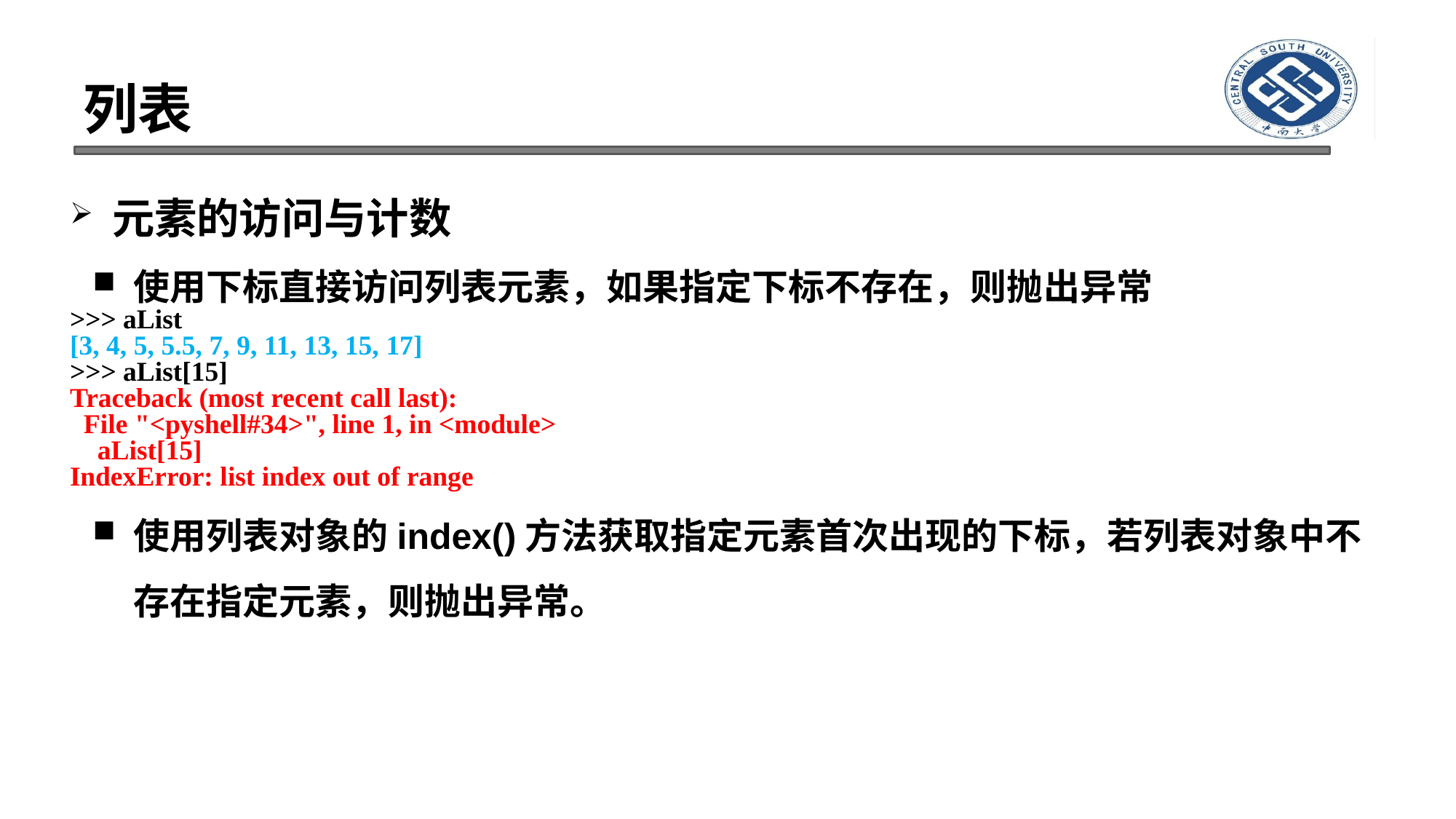

# 列表
元素的访问与计数
使用下标直接访问列表元素，如果指定下标不存在，则抛出异常
>>> aList
[3, 4, 5, 5.5, 7, 9, 11, 13, 15, 17]
>>> aList[15]
Traceback (most recent call last):
  File "<pyshell#34>", line 1, in <module>
    aList[15]
IndexError: list index out of range
使用列表对象的index()方法获取指定元素首次出现的下标，若列表对象中不存在指定元素，则抛出异常。